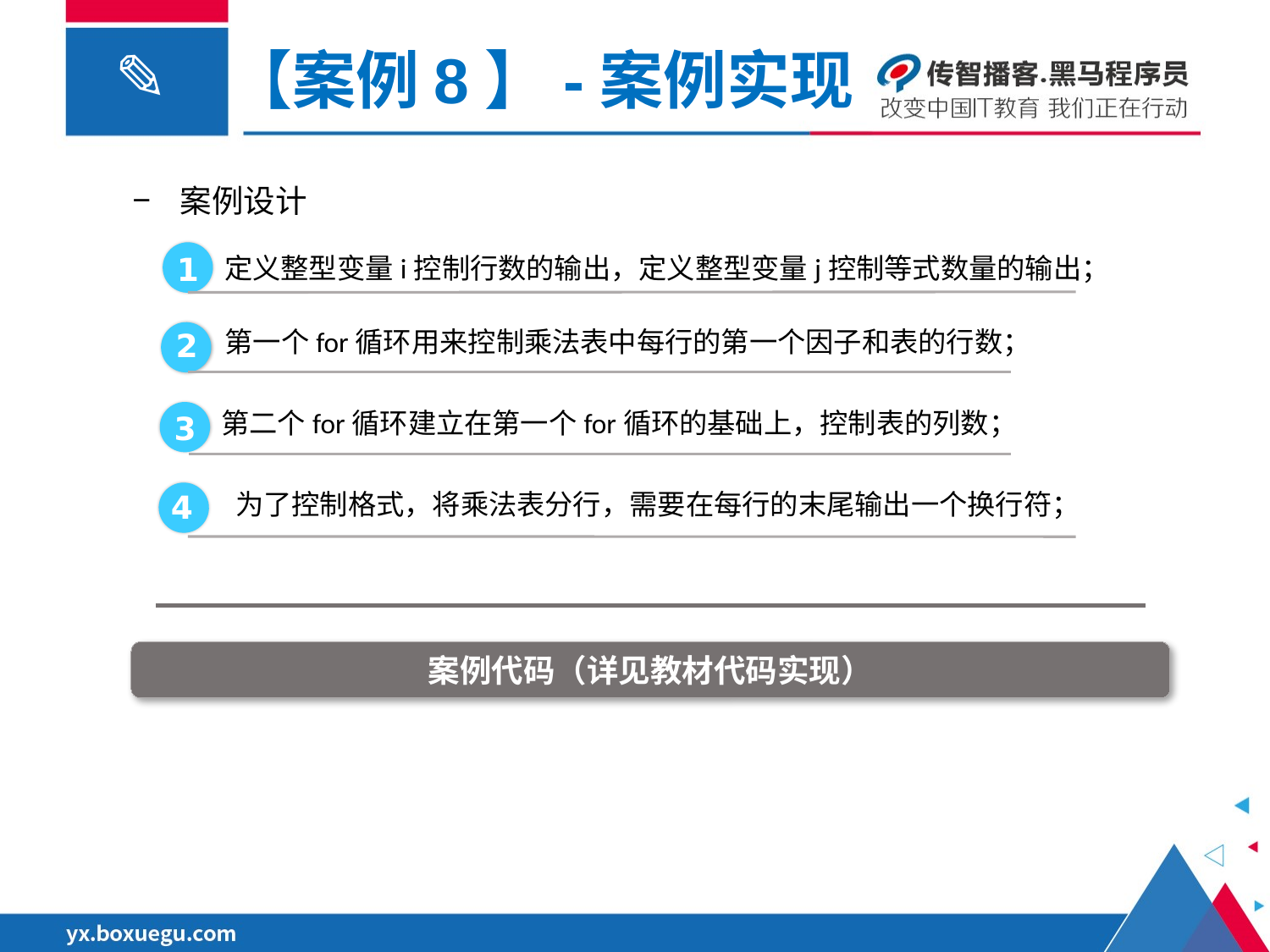

【案例8】-案例实现
案例设计
定义整型变量i控制行数的输出，定义整型变量j控制等式数量的输出；

1
第一个for循环用来控制乘法表中每行的第一个因子和表的行数；
2

第二个for循环建立在第一个for循环的基础上，控制表的列数；

3
为了控制格式，将乘法表分行，需要在每行的末尾输出一个换行符；
4

案例代码（详见教材代码实现）